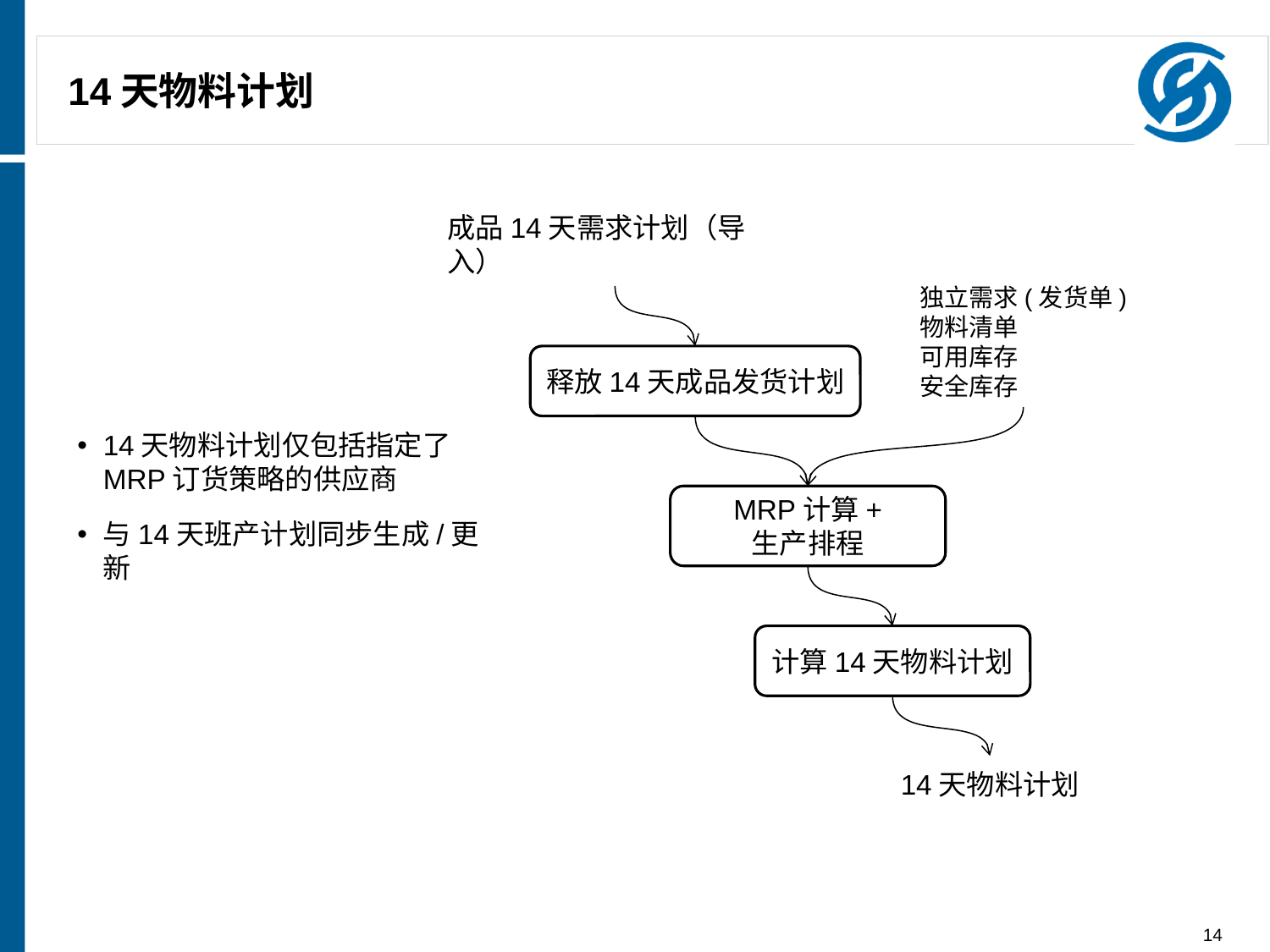

# 14天物料计划
成品14天需求计划（导入）
独立需求(发货单)
物料清单
可用库存
安全库存
释放14天成品发货计划
14天物料计划仅包括指定了MRP订货策略的供应商
与14天班产计划同步生成/更新
MRP计算+
生产排程
计算14天物料计划
14天物料计划
14